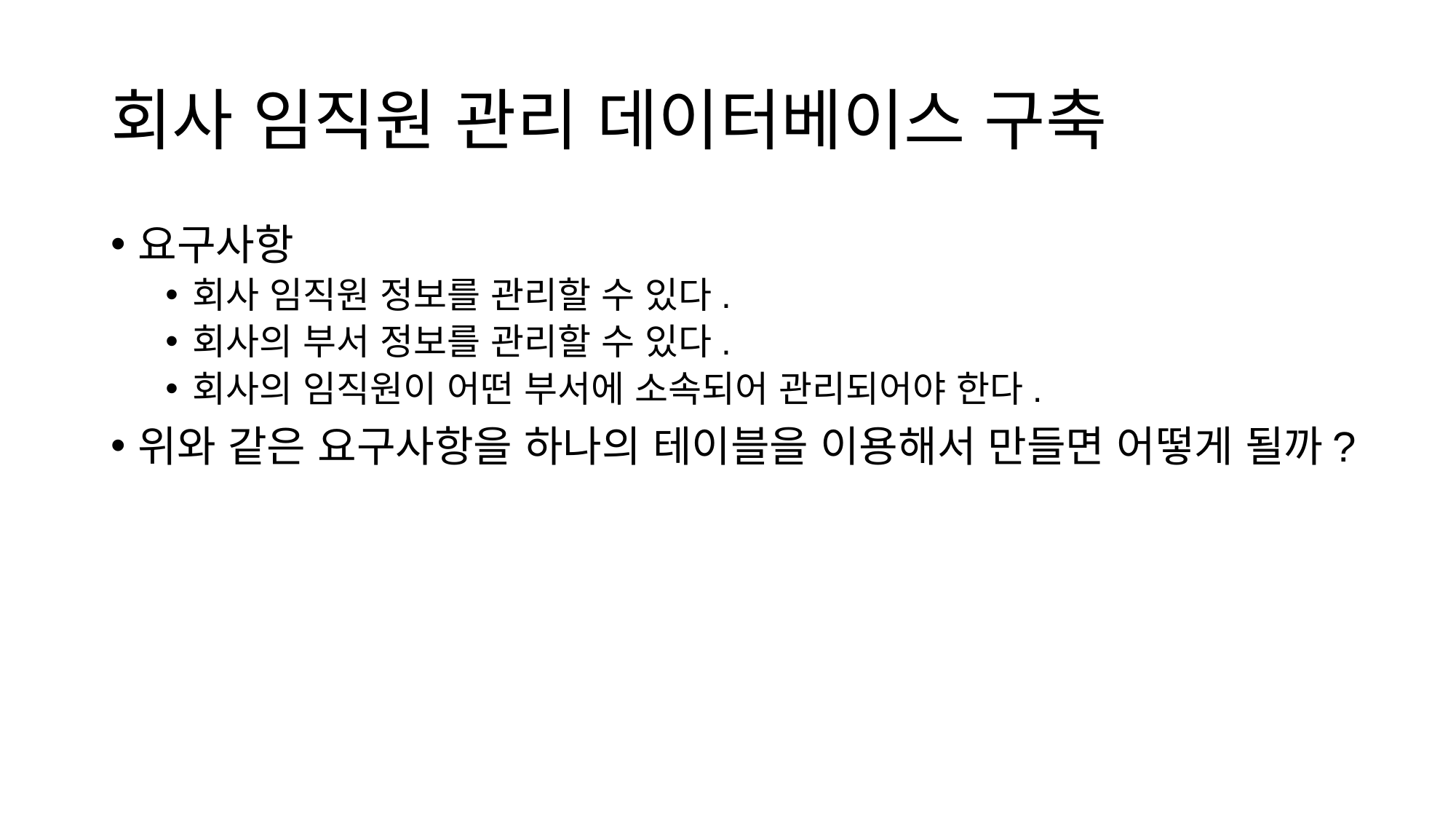

# 회사 임직원 관리 데이터베이스 구축
요구사항
회사 임직원 정보를 관리할 수 있다.
회사의 부서 정보를 관리할 수 있다.
회사의 임직원이 어떤 부서에 소속되어 관리되어야 한다.
위와 같은 요구사항을 하나의 테이블을 이용해서 만들면 어떻게 될까?